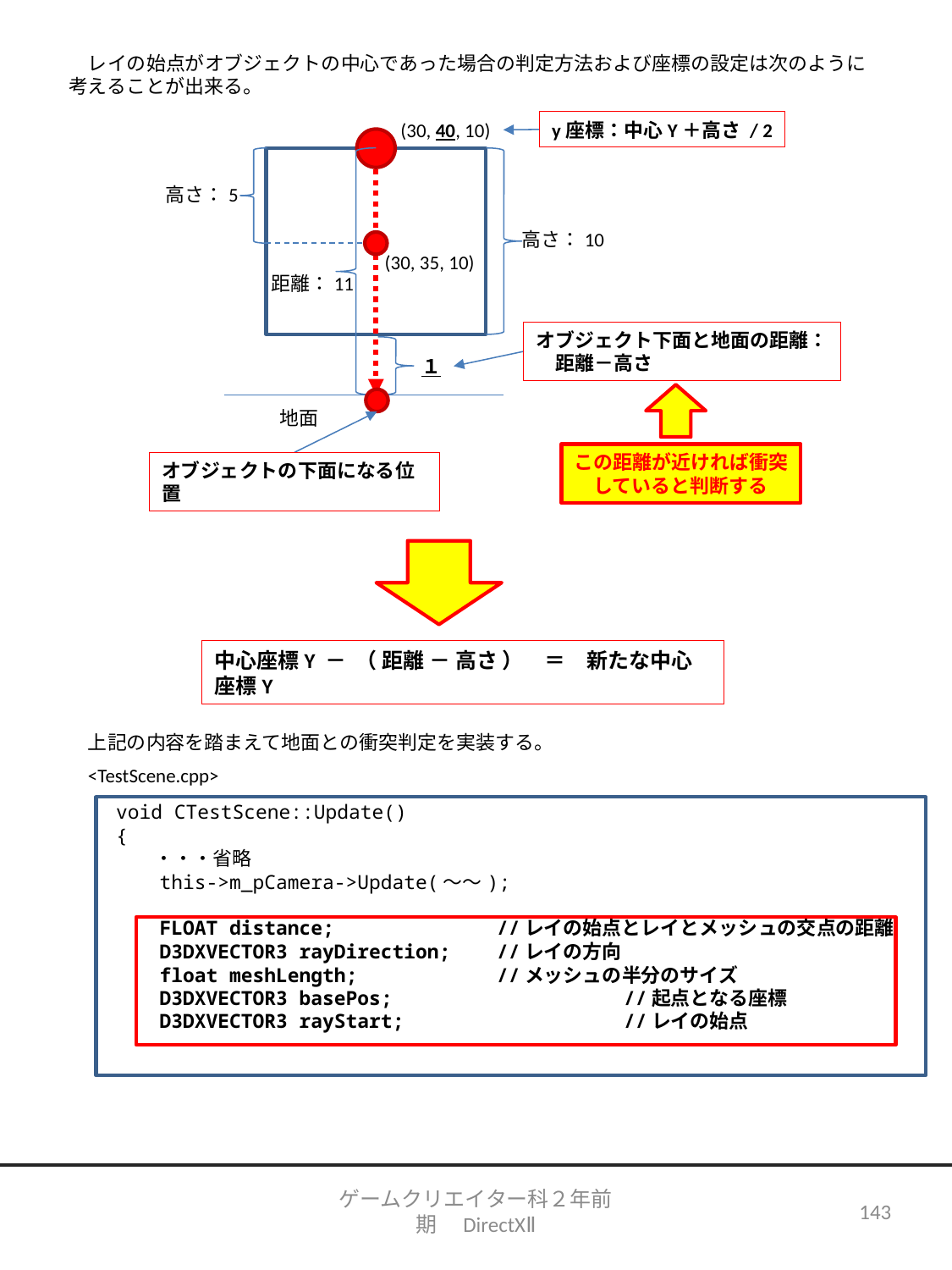

レイの始点がオブジェクトの中心であった場合の判定方法および座標の設定は次のように
考えることが出来る。
y座標：中心Y＋高さ / 2
(30, 40, 10)

高さ：5
高さ：10

(30, 35, 10)
距離：11
オブジェクト下面と地面の距離：
　距離－高さ

１

地面
この距離が近ければ衝突
していると判断する
オブジェクトの下面になる位置

中心座標Y －  （ 距離 － 高さ ）　＝　新たな中心座標Y
　上記の内容を踏まえて地面との衝突判定を実装する。
<TestScene.cpp>
void CTestScene::Update()
{
　　・・・省略
　　this->m_pCamera->Update(～～);

　　FLOAT distance;		//レイの始点とレイとメッシュの交点の距離
　　D3DXVECTOR3 rayDirection;	//レイの方向
　　float meshLength;		//メッシュの半分のサイズ
　　D3DXVECTOR3 basePos;		//起点となる座標
　　D3DXVECTOR3 rayStart;		//レイの始点

ゲームクリエイター科２年前期　DirectXⅡ
143